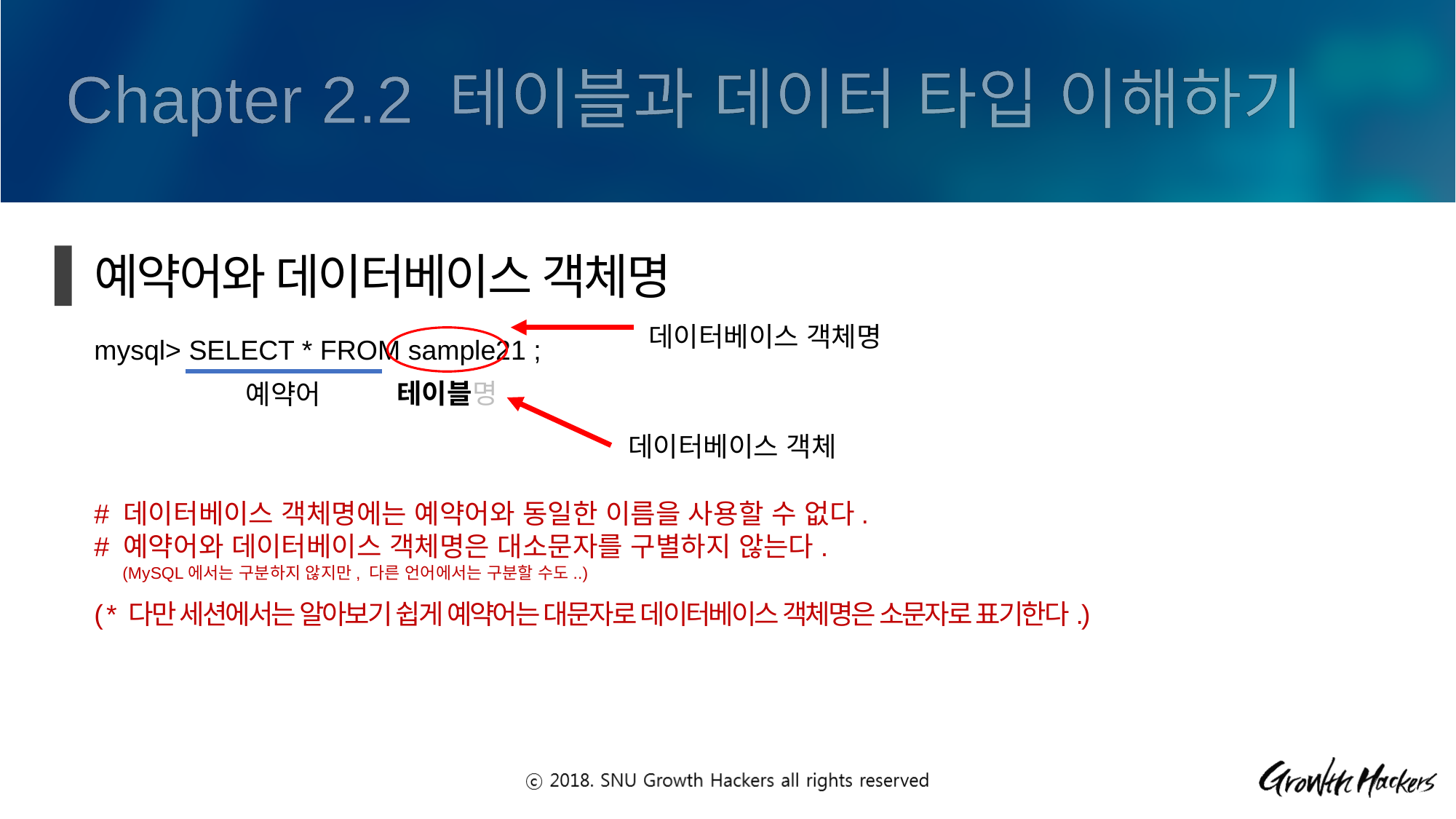

Chapter 2.2 테이블과 데이터 타입 이해하기
예약어와 데이터베이스 객체명

데이터베이스 객체명
mysql> SELECT * FROM sample21 ;

# 데이터베이스 객체명에는 예약어와 동일한 이름을 사용할 수 없다.
# 예약어와 데이터베이스 객체명은 대소문자를 구별하지 않는다.
      (MySQL에서는 구분하지 않지만, 다른 언어에서는 구분할 수도..)

( * 다만 세션에서는 알아보기 쉽게 예약어는 대문자로 데이터베이스 객체명은 소문자로 표기한다.)

테이블명
예약어
데이터베이스 객체